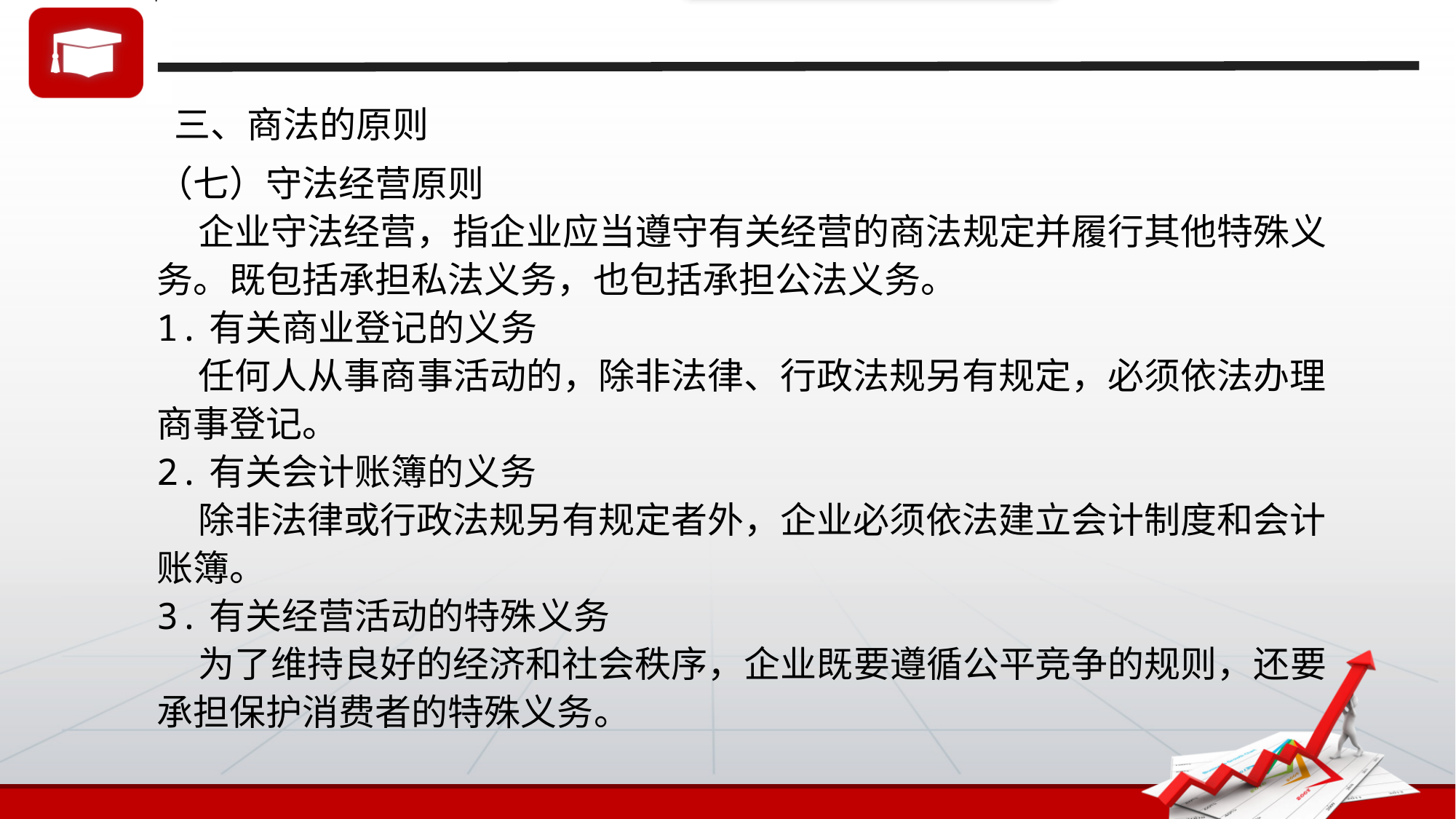

三、商法的原则
（七）守法经营原则
    企业守法经营，指企业应当遵守有关经营的商法规定并履行其他特殊义务。既包括承担私法义务，也包括承担公法义务。
1.有关商业登记的义务
    任何人从事商事活动的，除非法律、行政法规另有规定，必须依法办理商事登记。
2.有关会计账簿的义务
    除非法律或行政法规另有规定者外，企业必须依法建立会计制度和会计账簿。
3.有关经营活动的特殊义务
    为了维持良好的经济和社会秩序，企业既要遵循公平竞争的规则，还要承担保护消费者的特殊义务。